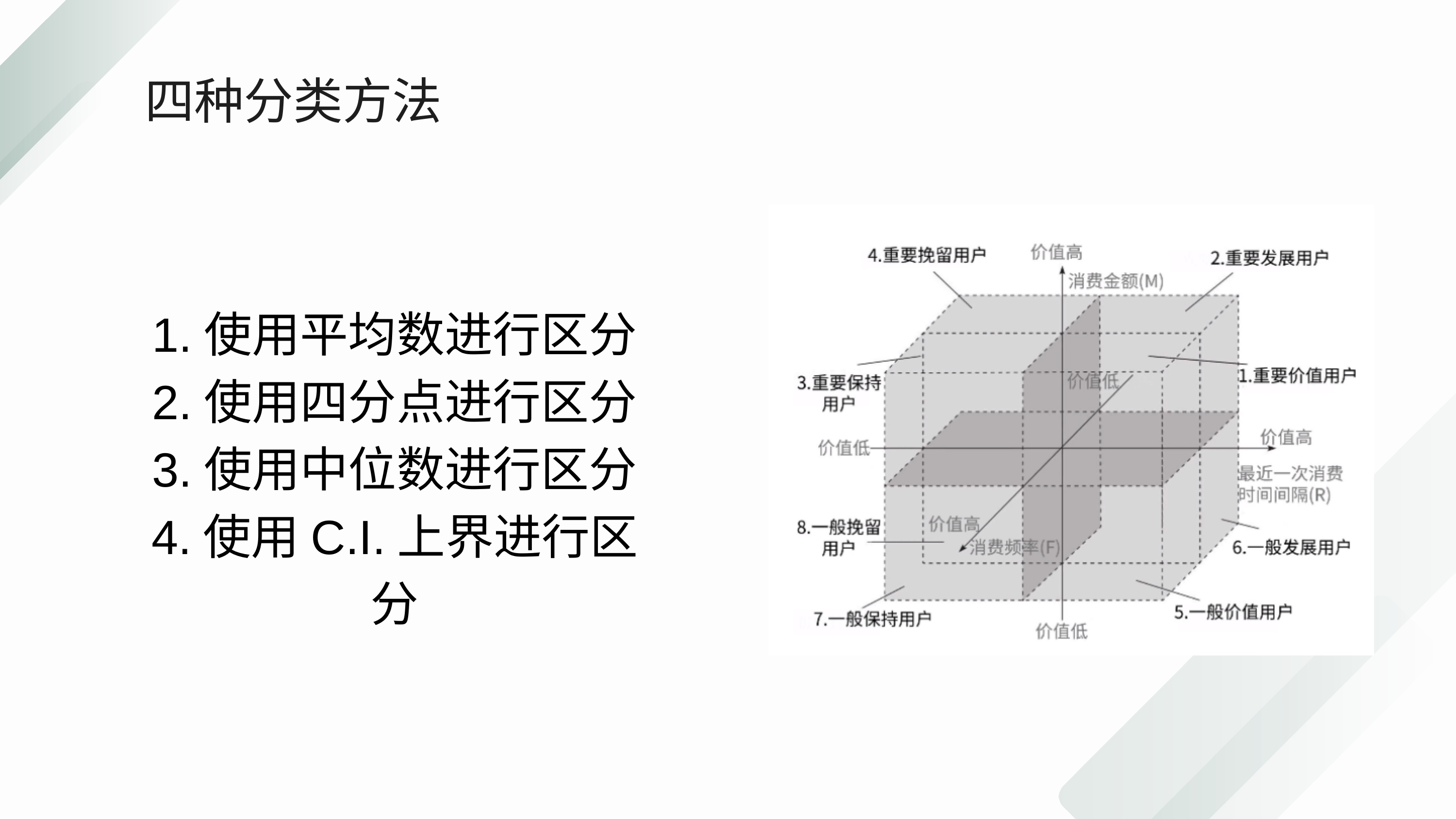

四种分类方法

1.使用平均数进行区分
2.使用四分点进行区分
3.使用中位数进行区分
4.使用C.I.上界进行区分